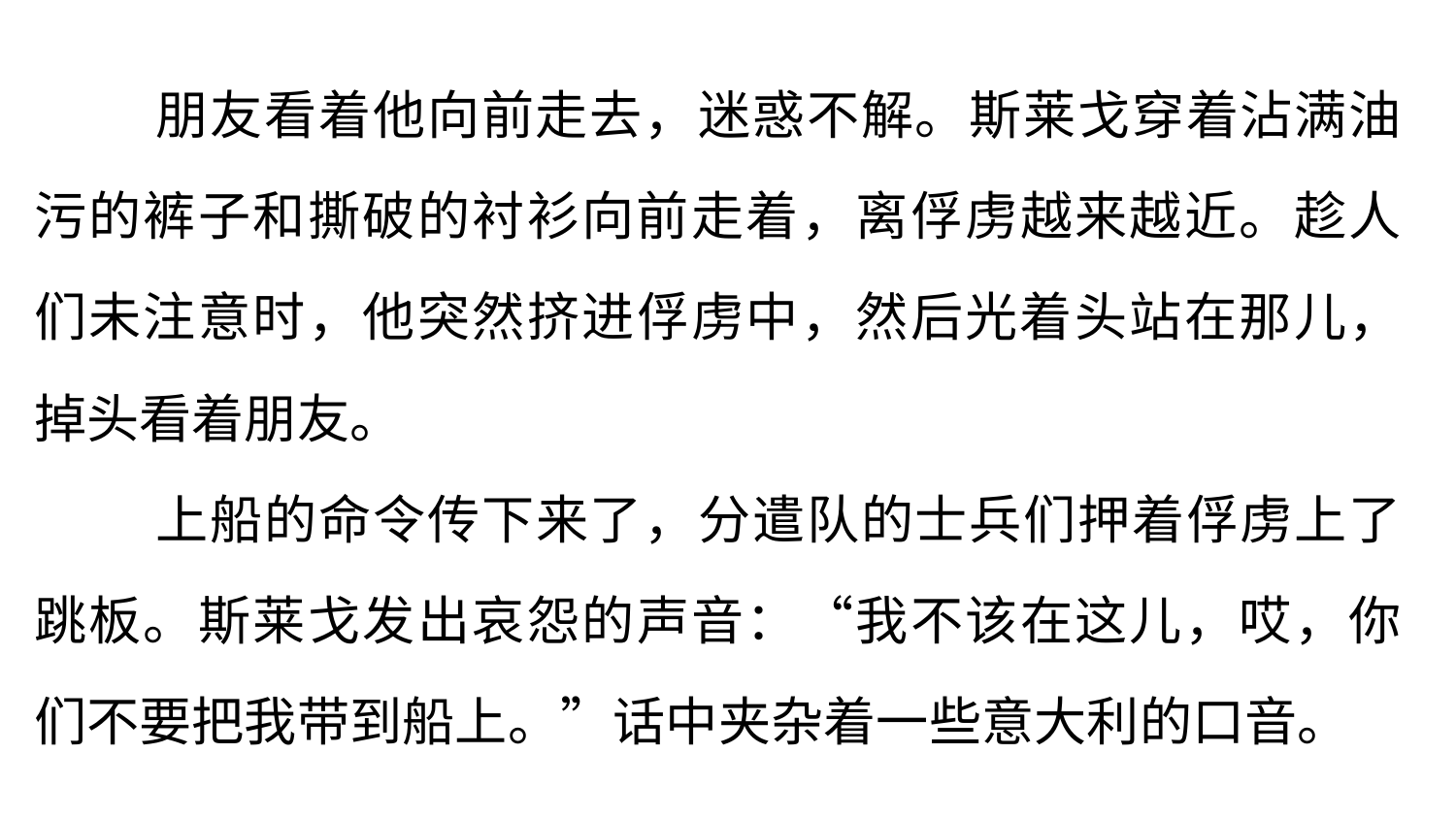

朋友看着他向前走去，迷惑不解。斯莱戈穿着沾满油污的裤子和撕破的衬衫向前走着，离俘虏越来越近。趁人们未注意时，他突然挤进俘虏中，然后光着头站在那儿，掉头看着朋友。
        上船的命令传下来了，分遣队的士兵们押着俘虏上了跳板。斯莱戈发出哀怨的声音：“我不该在这儿，哎，你们不要把我带到船上。”话中夹杂着一些意大利的口音。